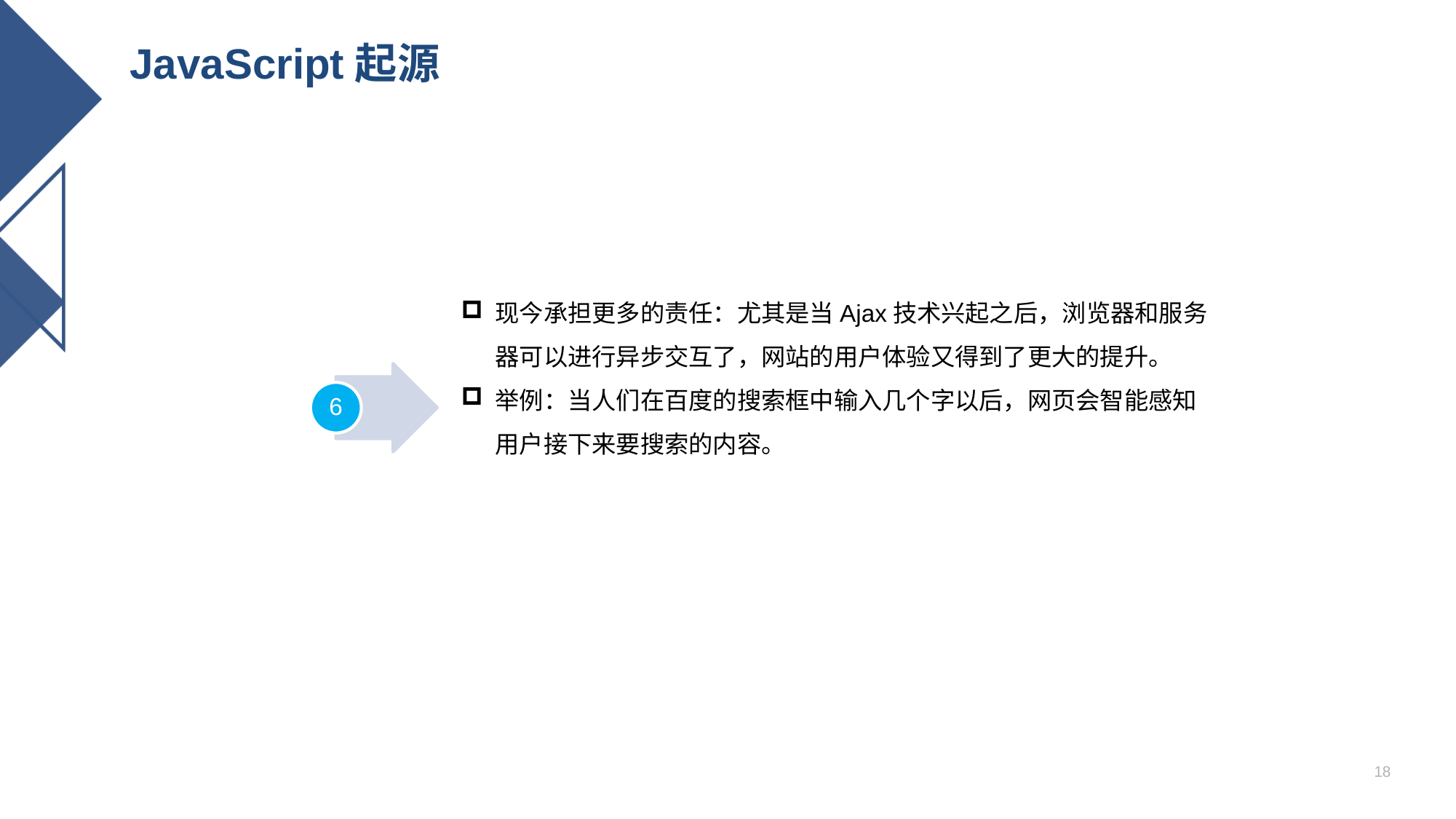

# JavaScript起源
现今承担更多的责任：尤其是当Ajax技术兴起之后，浏览器和服务器可以进行异步交互了，网站的用户体验又得到了更大的提升。
举例：当人们在百度的搜索框中输入几个字以后，网页会智能感知用户接下来要搜索的内容。

6
18